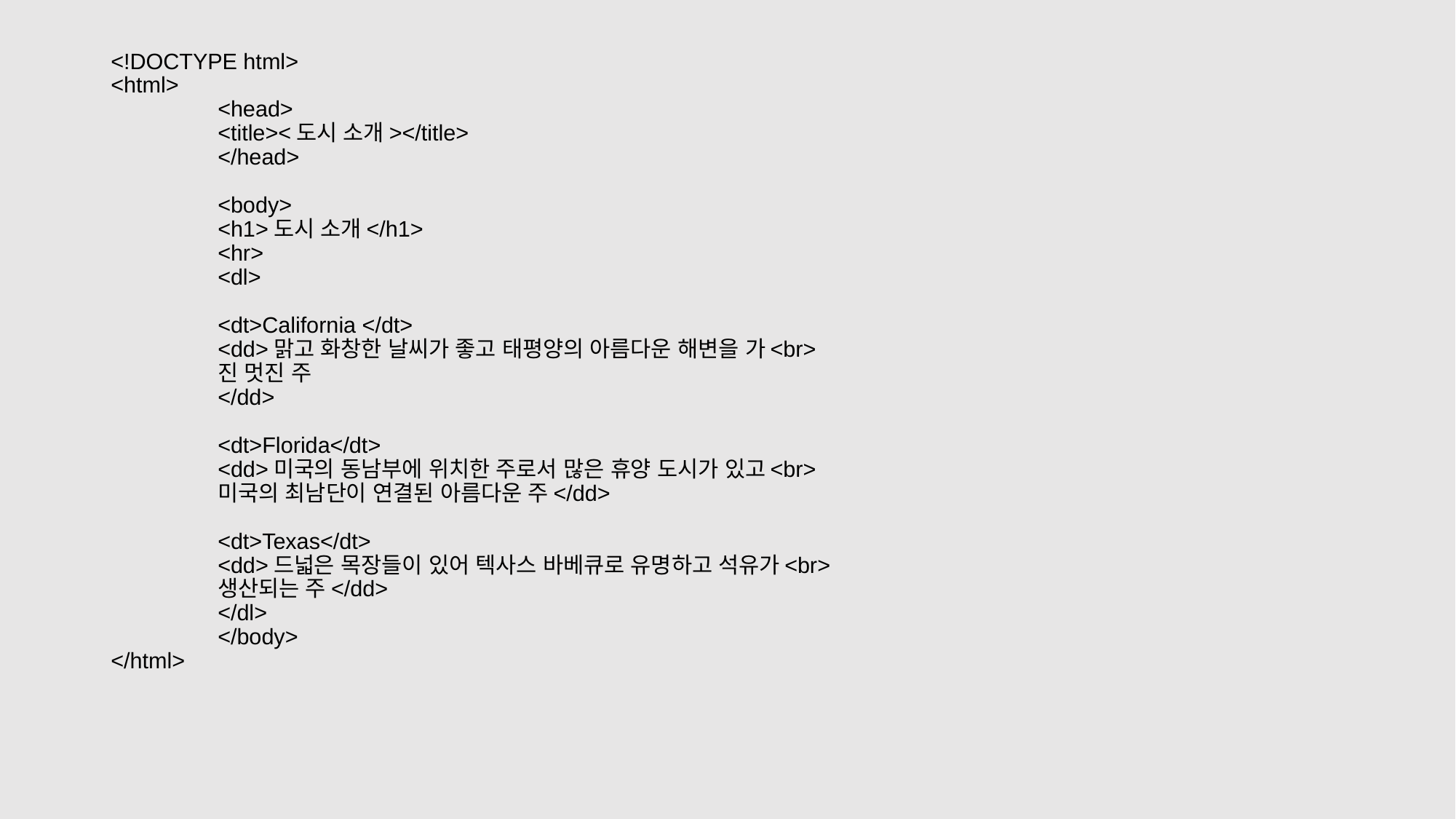

# <!DOCTYPE html> <html> <head> <title><도시 소개></title> </head> <body> <h1>도시 소개</h1> <hr> <dl> <dt>California </dt> <dd>맑고 화창한 날씨가 좋고 태평양의 아름다운 해변을 가<br> 진 멋진 주 </dd> <dt>Florida</dt> <dd>미국의 동남부에 위치한 주로서 많은 휴양 도시가 있고<br> 미국의 최남단이 연결된 아름다운 주</dd> <dt>Texas</dt> <dd>드넓은 목장들이 있어 텍사스 바베큐로 유명하고 석유가<br> 생산되는 주</dd> </dl> </body> </html>